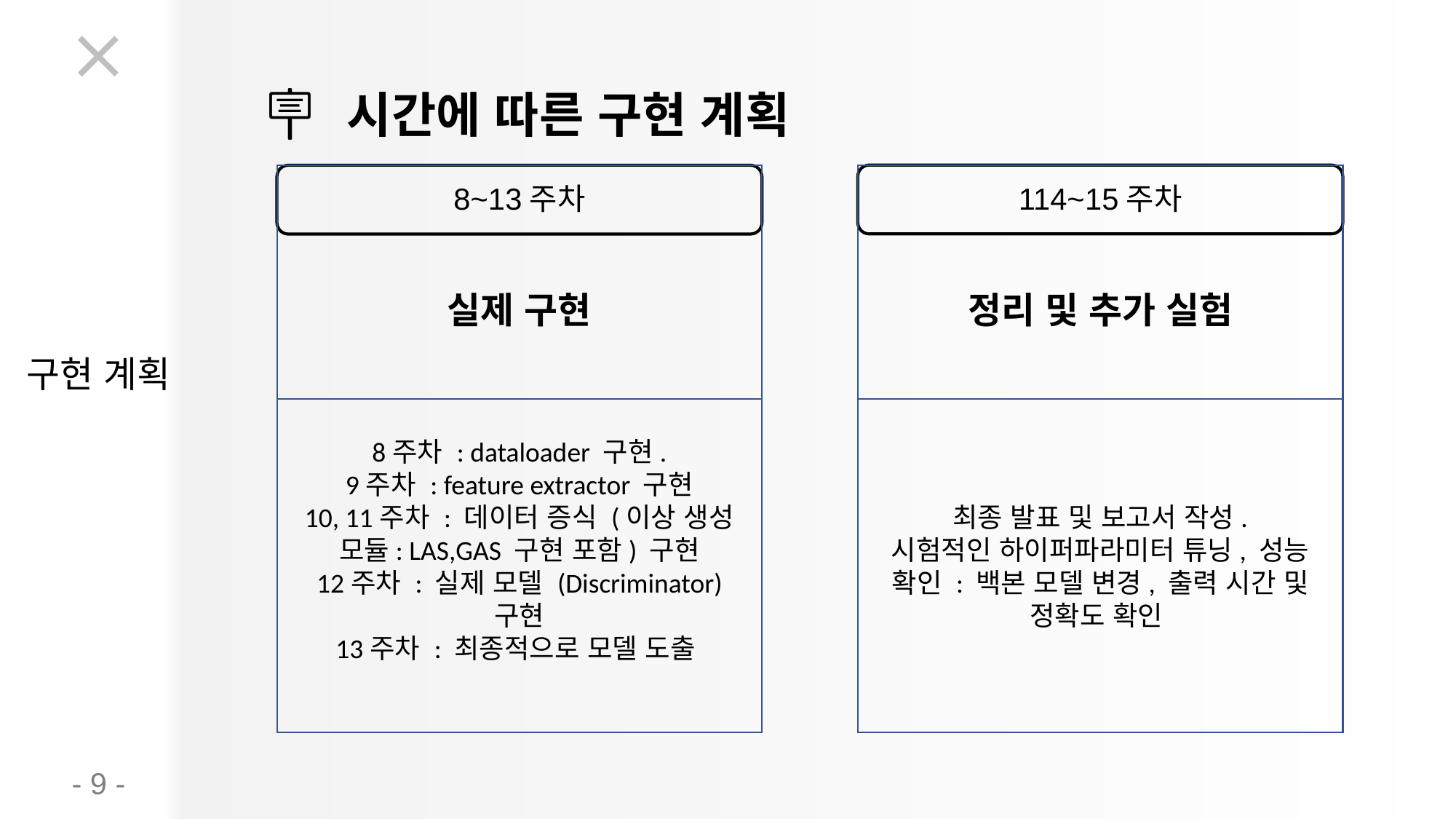

🪧
시간에 따른 구현 계획

114~15주차
8~13주차
정리 및 추가 실험
실제 구현
구현 계획
최종 발표 및 보고서 작성.
시험적인 하이퍼파라미터 튜닝, 성능 확인 : 백본 모델 변경, 출력 시간 및 정확도 확인

8주차 : dataloader 구현.
9주차 : feature extractor 구현
10, 11주차 : 데이터 증식 (이상 생성 모듈: LAS,GAS 구현 포함) 구현
12주차 : 실제 모델 (Discriminator) 구현
13주차 : 최종적으로 모델 도출

- 9 -